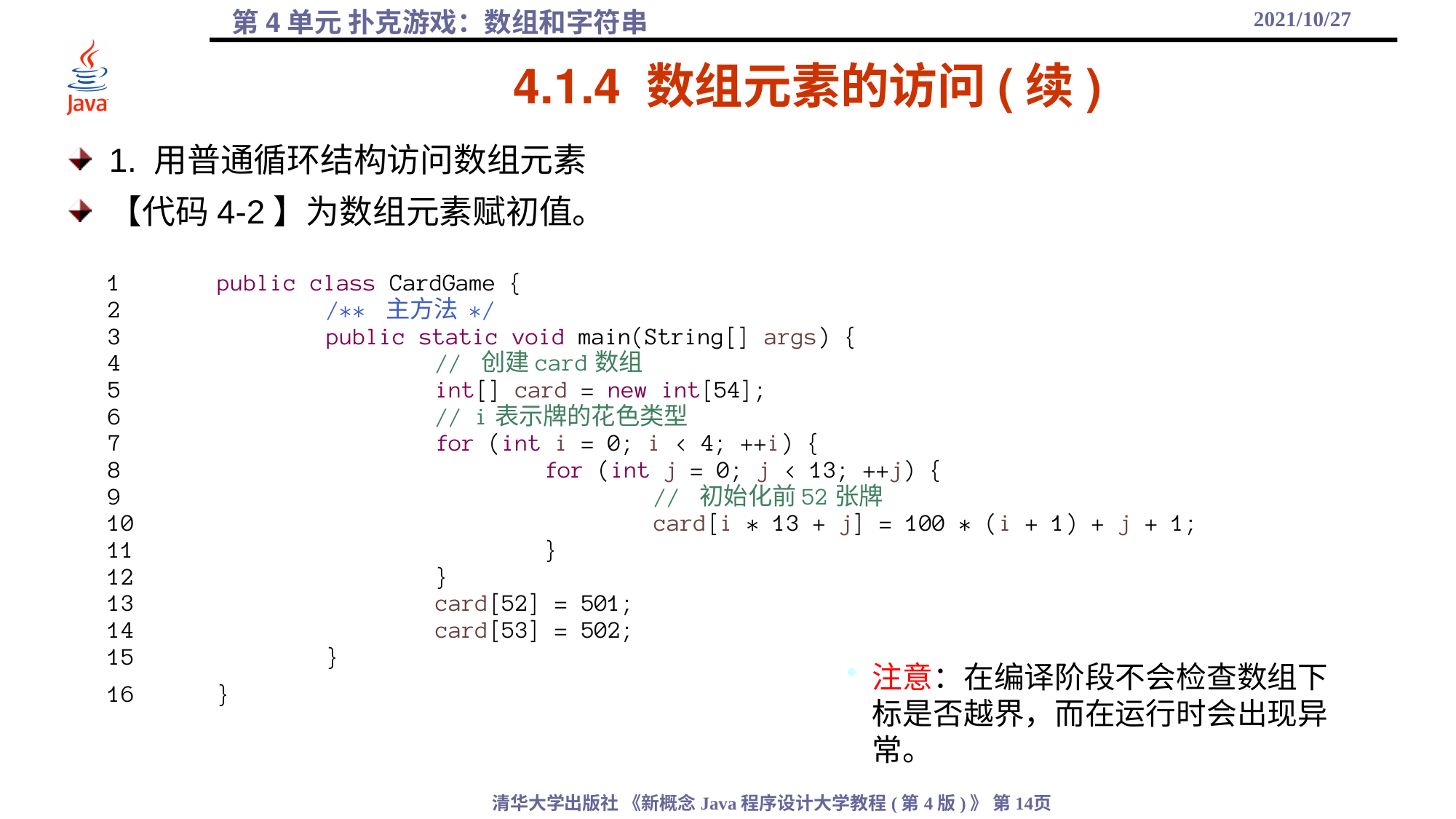

2021/10/27
# 4.1.4 数组元素的访问(续)
1. 用普通循环结构访问数组元素
【代码4-2】为数组元素赋初值。
1	public class CardGame {
2		/** 主方法 */
3		public static void main(String[] args) {
4			// 创建card数组
5			int[] card = new int[54];
6			// i表示牌的花色类型
7			for (int i = 0; i < 4; ++i) {
8				for (int j = 0; j < 13; ++j) {
9					// 初始化前52张牌
10					card[i * 13 + j] = 100 * (i + 1) + j + 1;
11				}
12			}
13			card[52] = 501;
14			card[53] = 502;
15		}
16	}
注意：在编译阶段不会检查数组下标是否越界，而在运行时会出现异常。